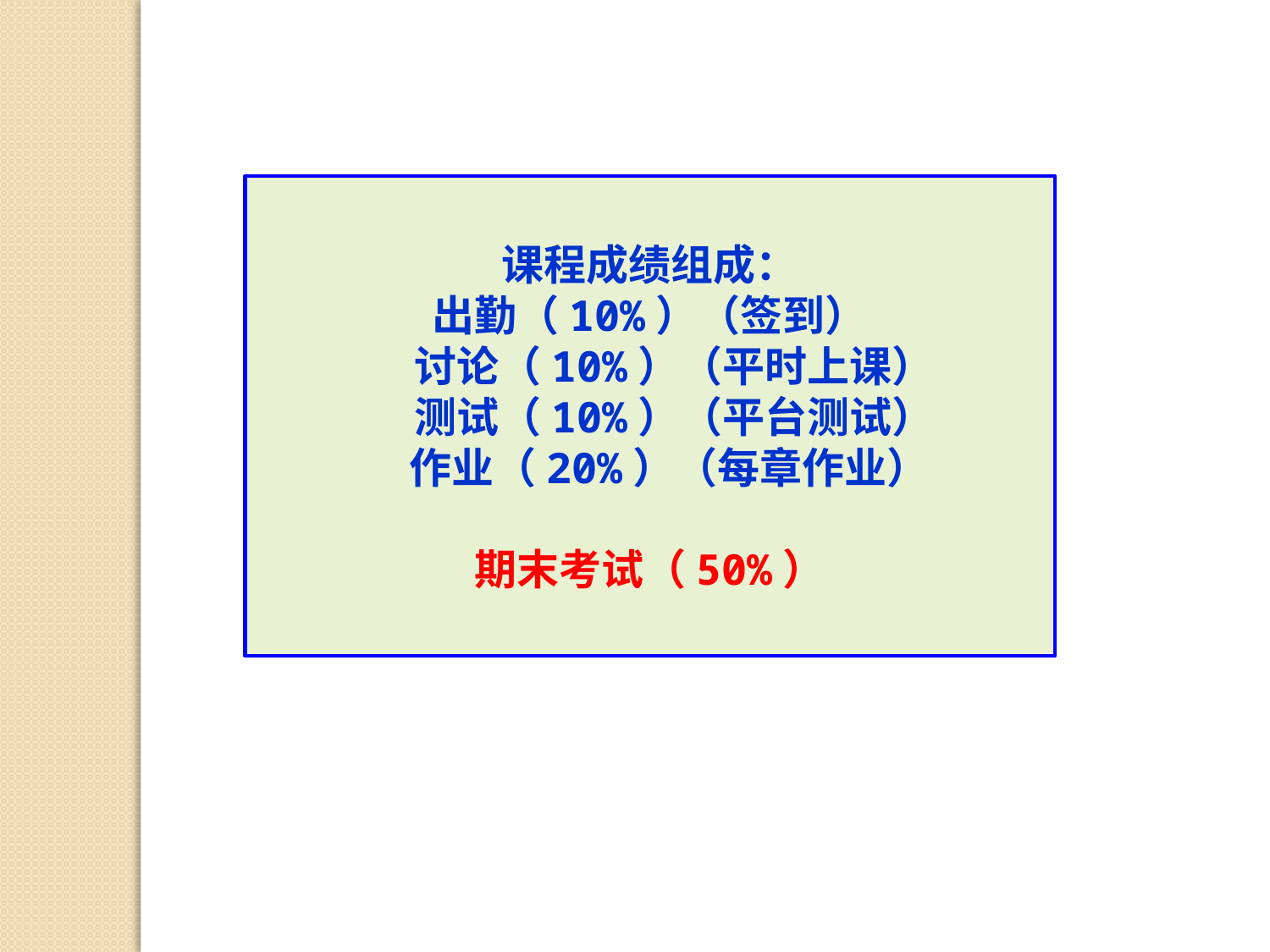

课程成绩组成：
出勤（10%）（签到）
    讨论（10%）（平时上课）
    测试（10%）（平台测试）
   作业（20%）（每章作业）

期末考试（50%）